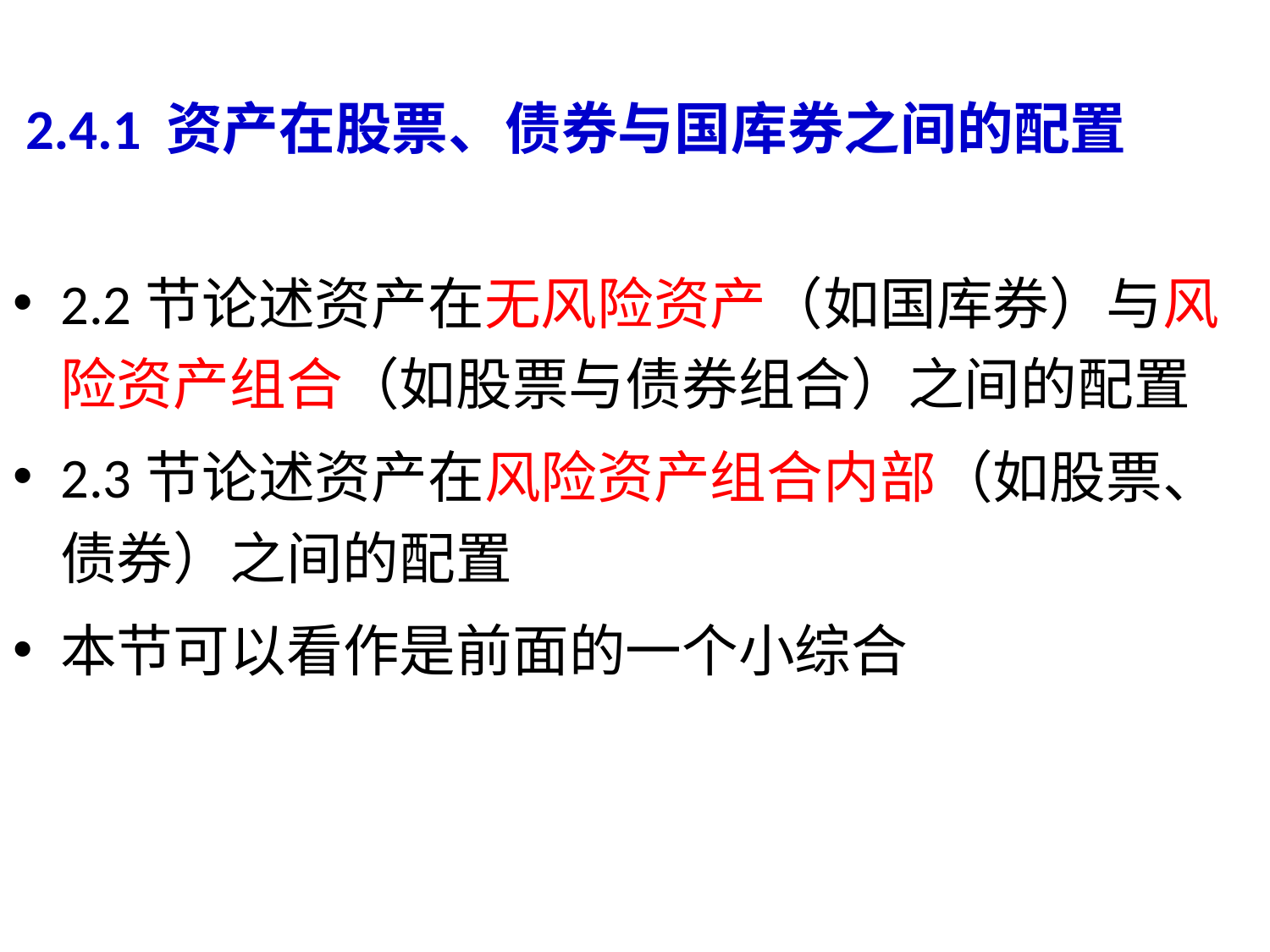

# 2.4.1 资产在股票、债券与国库券之间的配置
2.2节论述资产在无风险资产（如国库券）与风险资产组合（如股票与债券组合）之间的配置
2.3节论述资产在风险资产组合内部（如股票、债券）之间的配置
本节可以看作是前面的一个小综合
52